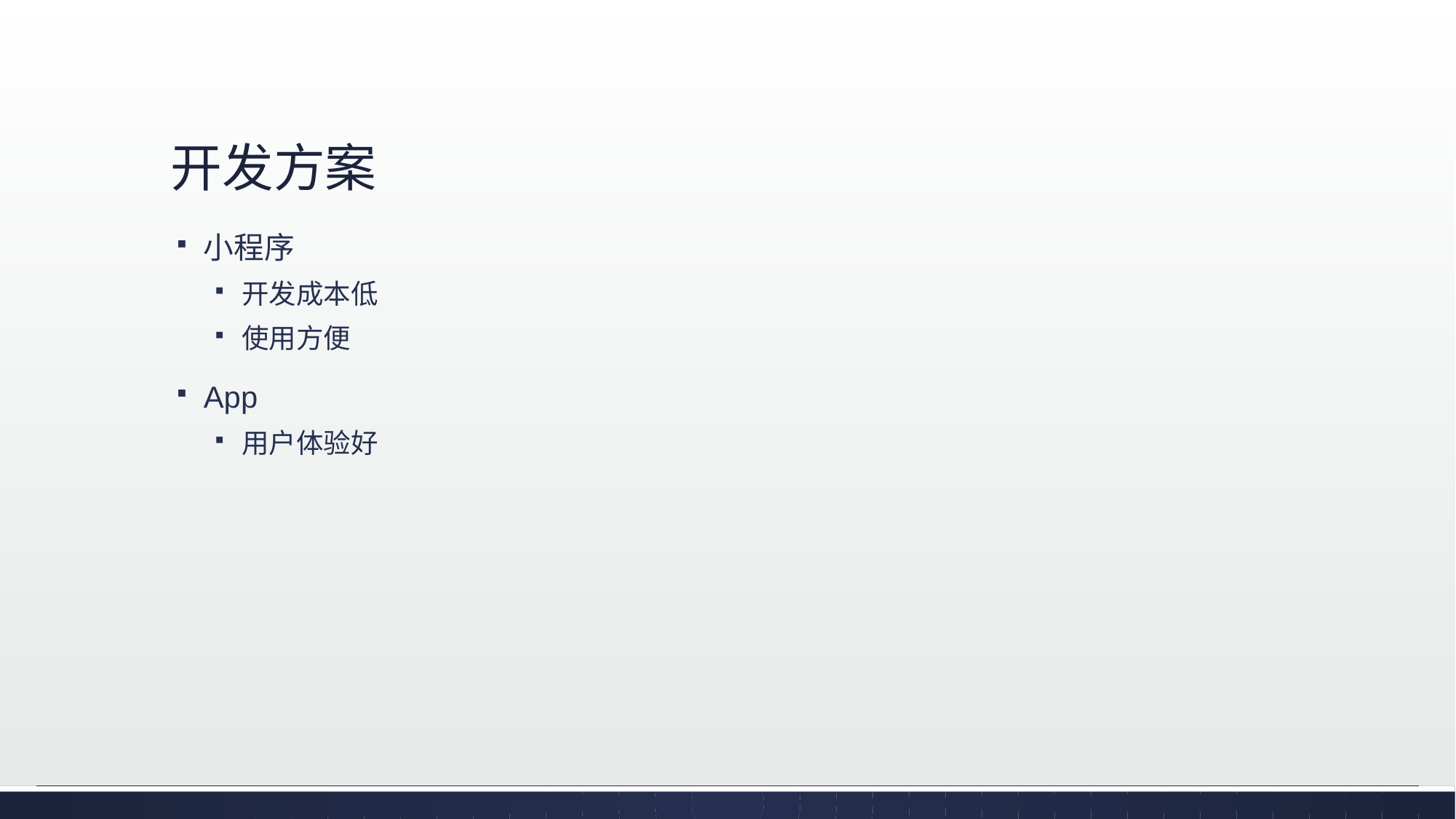

# 开发方案
小程序
开发成本低
使用方便
App
用户体验好